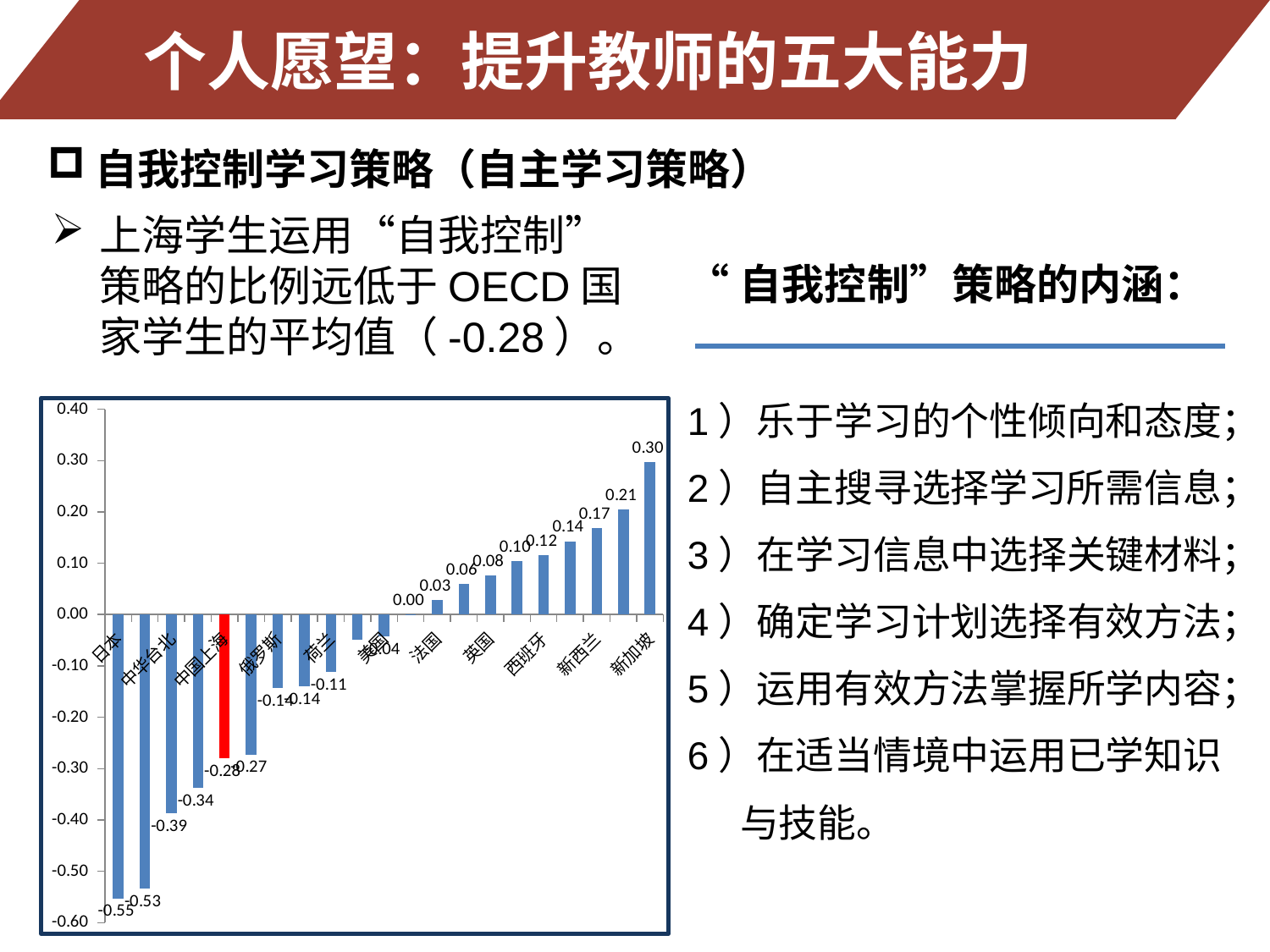

个人愿望：提升教师的五大能力
自我控制学习策略（自主学习策略）
上海学生运用“自我控制”策略的比例远低于OECD国家学生的平均值（-0.28）。
“自我控制”策略的内涵：

1）乐于学习的个性倾向和态度；
2）自主搜寻选择学习所需信息；
3）在学习信息中选择关键材料；
4）确定学习计划选择有效方法；
5）运用有效方法掌握所学内容；
6）在适当情境中运用已学知识
     与技能。

### Chart

| Category |  |
|---|---|
| 日本 | -0.5525966894574599 |
| 中国澳门 | -0.5336156883350159 |
| 中华台北 | -0.38703945452853117 |
| 芬兰 | -0.3376503916991929 |
| 中国上海 | -0.28019382552082905 |
| 韩国 | -0.2724173860242081 |
| 俄罗斯 | -0.14334092006576604 |
| 中国香港 | -0.14013117410810988 |
| 荷兰 | -0.1110384602984238 |
| 巴西 | -0.04873286740134911 |
| 美国 | -0.0426116878300174 |
| OECD平均 | 0.001246603286485314 |
| 法国 | 0.029097893618316086 |
| 澳大利亚 | 0.06044541723088742 |
| 英国 | 0.07555427903652152 |
| 加拿大 | 0.1043345005446143 |
| 西班牙 | 0.11567080832589942 |
| 意大利 | 0.14302600449933256 |
| 新西兰 | 0.16893294140584444 |
| 德国 | 0.20522654289148984 |
| 新加坡 | 0.29679246395555414 |